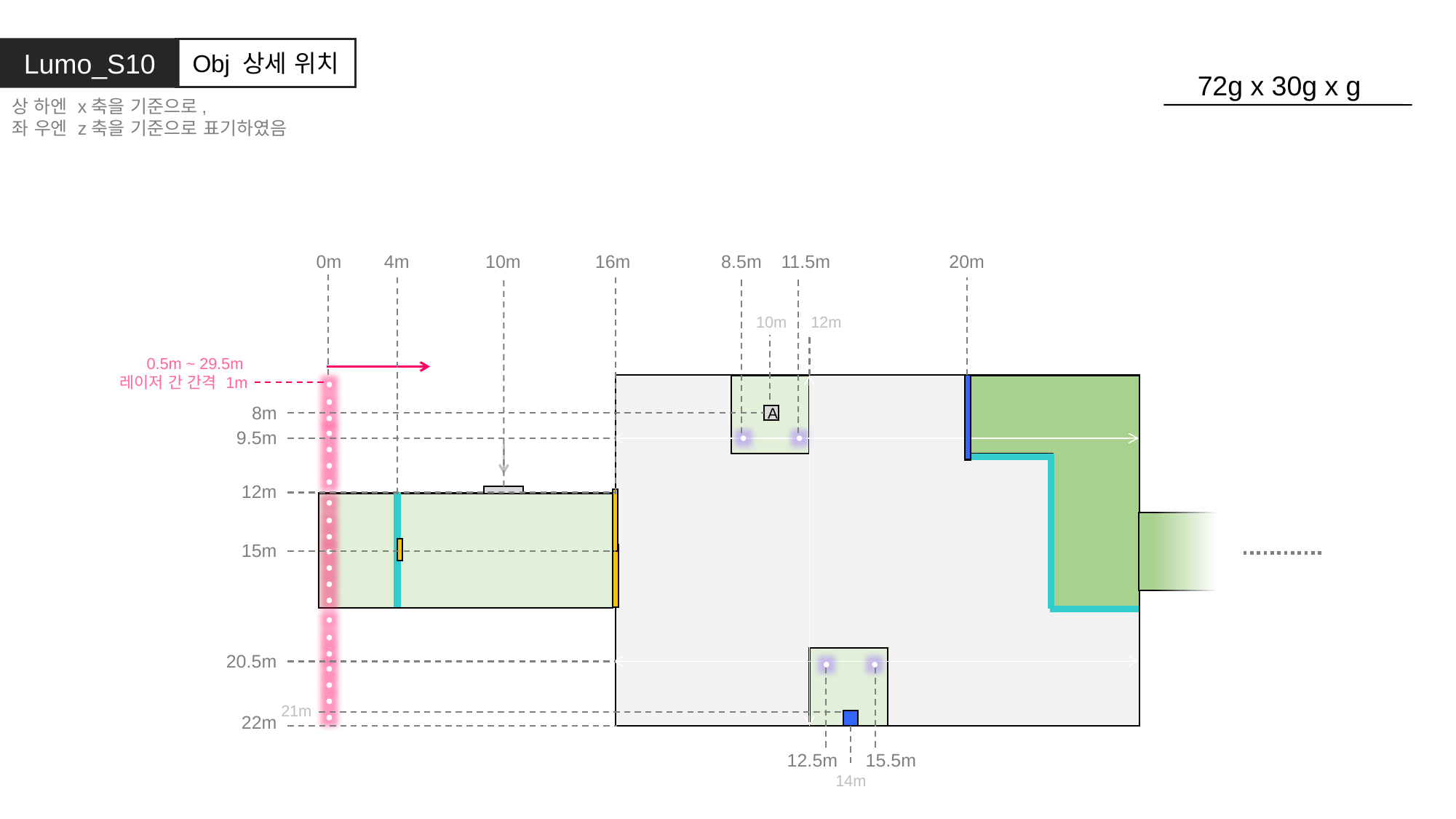

Lumo_S10
Obj 상세 위치
72g x 30g x g
상 하엔 x축을 기준으로,
좌 우엔 z축을 기준으로 표기하였음

0m
4m
10m
16m
8.5m
11.5m
20m
10m
12m
0.5m ~ 29.5m
레이저 간 간격 1m

8m
A
9.5m

12m

15m

20.5m

21m
22m

12.5m
15.5m
14m